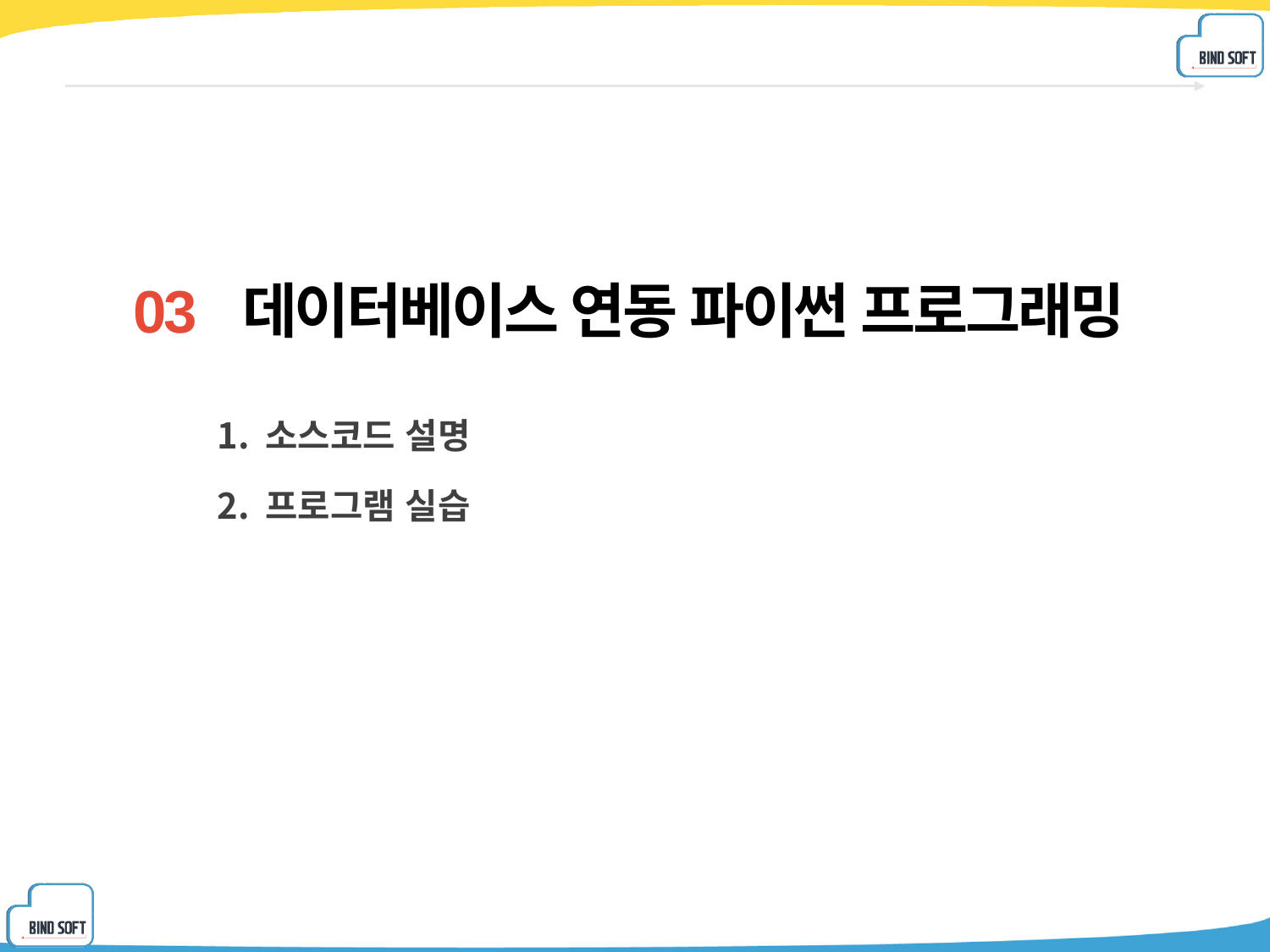

#
03  데이터베이스 연동 파이썬 프로그래밍
소스코드 설명
프로그램 실습